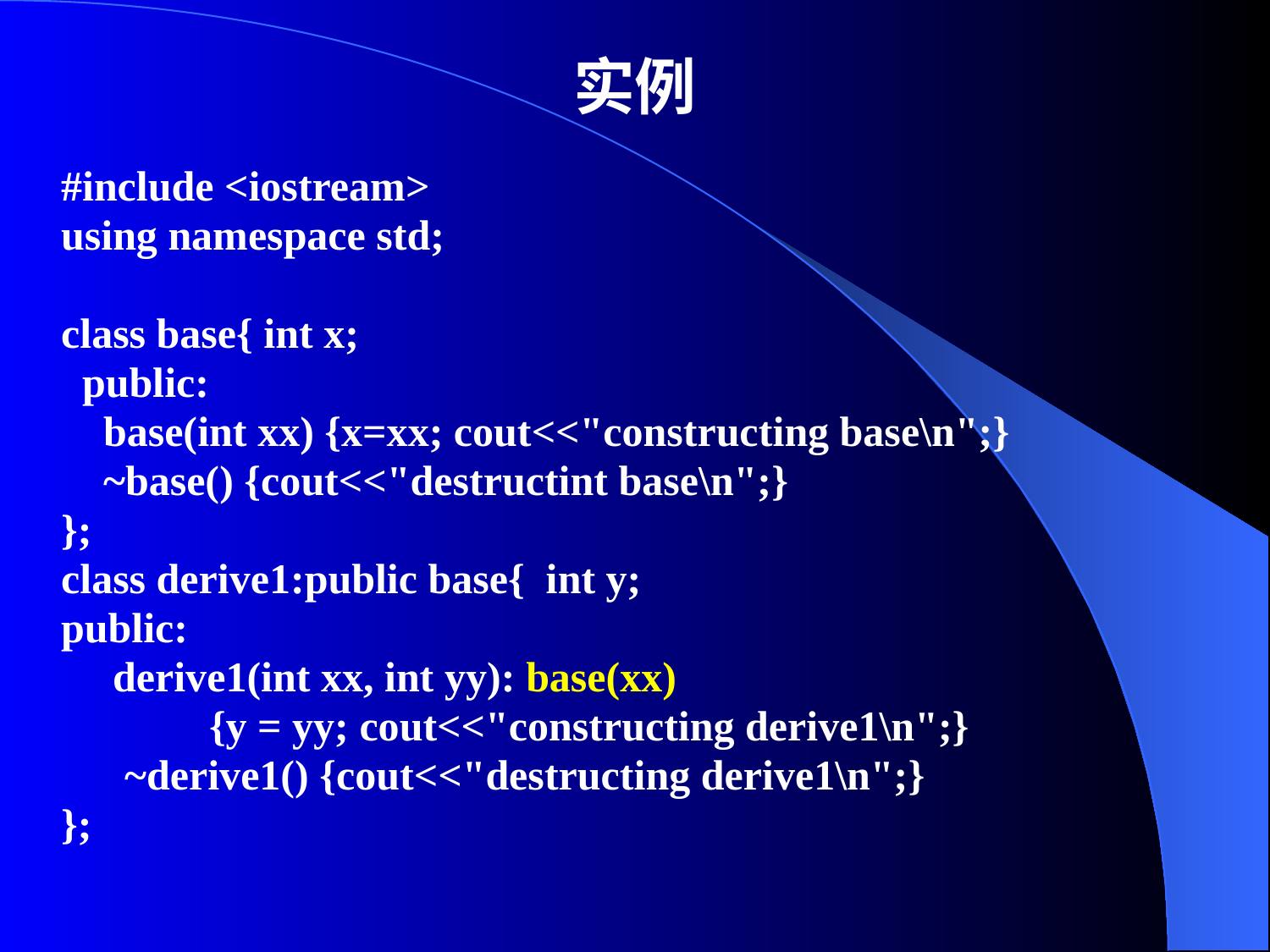

# 实例
#include <iostream>
using namespace std;

class base{ int x;
  public:
    base(int xx) {x=xx; cout<<"constructing base\n";}
    ~base() {cout<<"destructint base\n";}
};
class derive1:public base{  int y;
public:
	derive1(int xx, int yy): base(xx)
              {y = yy; cout<<"constructing derive1\n";}
      ~derive1() {cout<<"destructing derive1\n";}
};